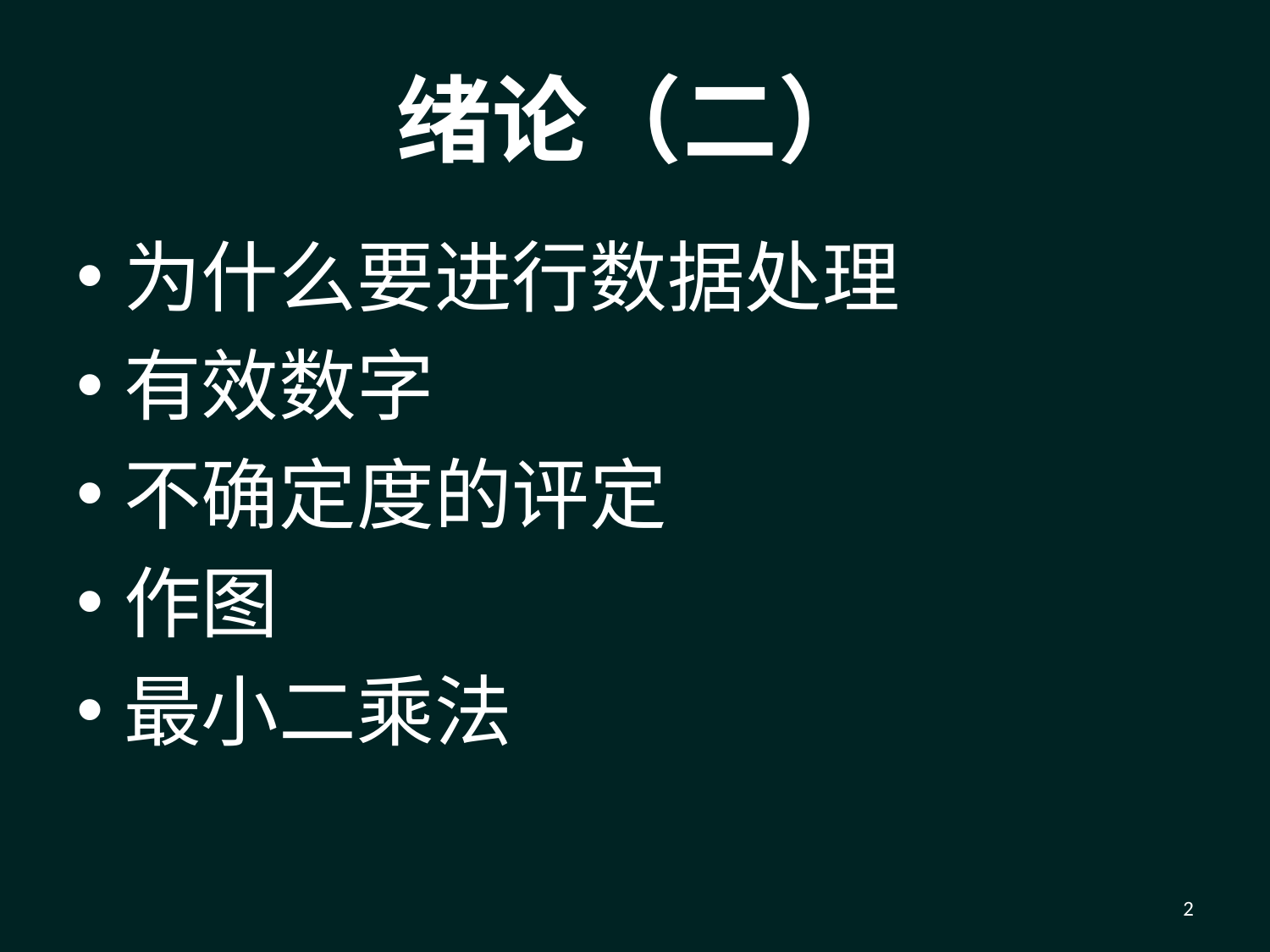

# 绪论（二）
为什么要进行数据处理
有效数字
不确定度的评定
作图
最小二乘法

2